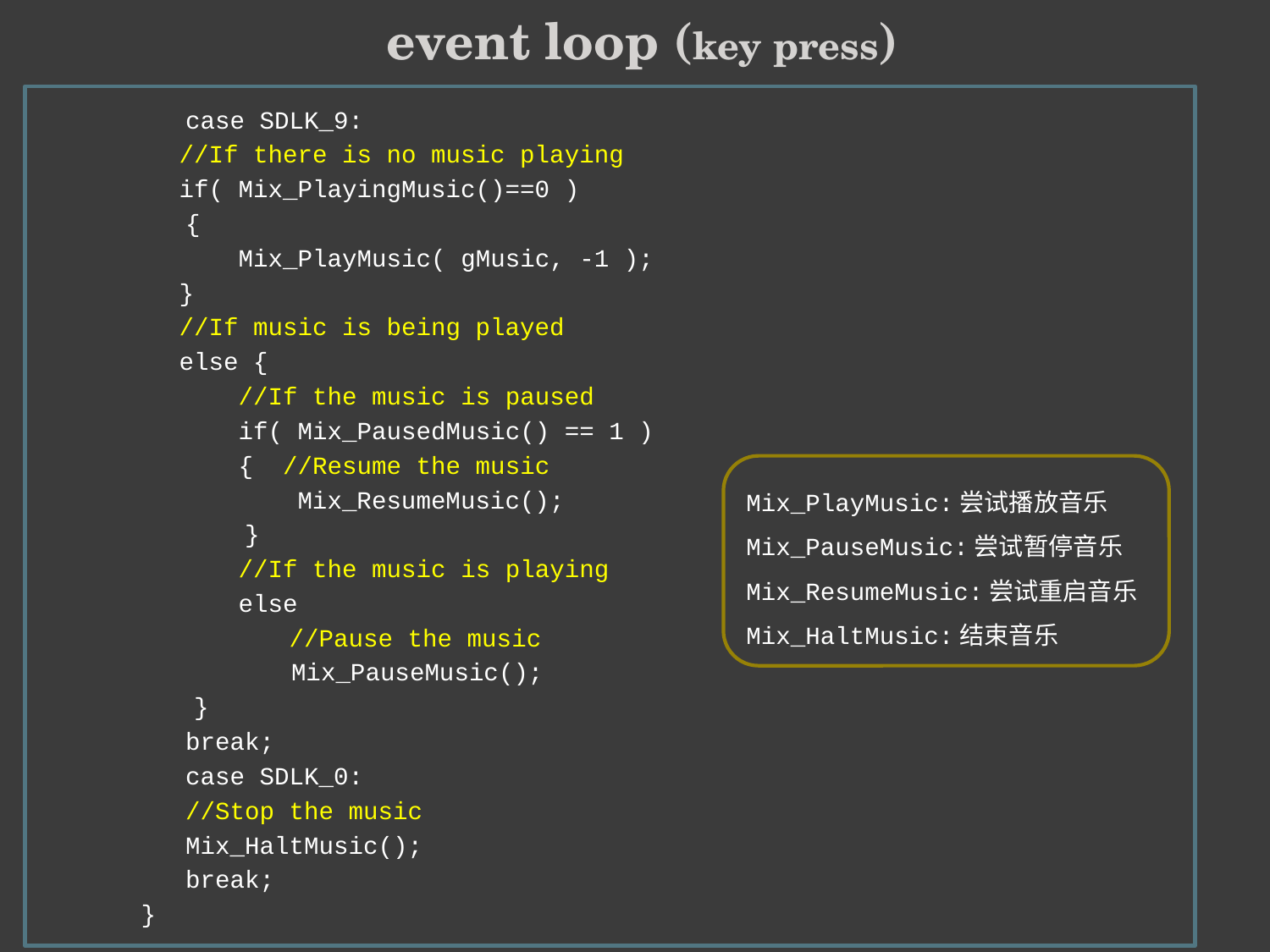

event loop (key press)

          case SDLK_9:
	 //If there is no music playing
	 if( Mix_PlayingMusic()==0 )
          {
	     Mix_PlayMusic( gMusic, -1 );
	 }
	 //If music is being played
	 else {
	     //If the music is paused
	     if( Mix_PausedMusic() == 1 )
	     {  //Resume the music
	         Mix_ResumeMusic();
              }
	     //If the music is playing
	     else
                 //Pause the music
		Mix_PauseMusic();
	  }
          break;
          case SDLK_0:
          //Stop the music
          Mix_HaltMusic();
          break;
       }

Mix_PlayMusic:尝试播放音乐
Mix_PauseMusic:尝试暂停音乐
Mix_ResumeMusic:尝试重启音乐
Mix_HaltMusic:结束音乐